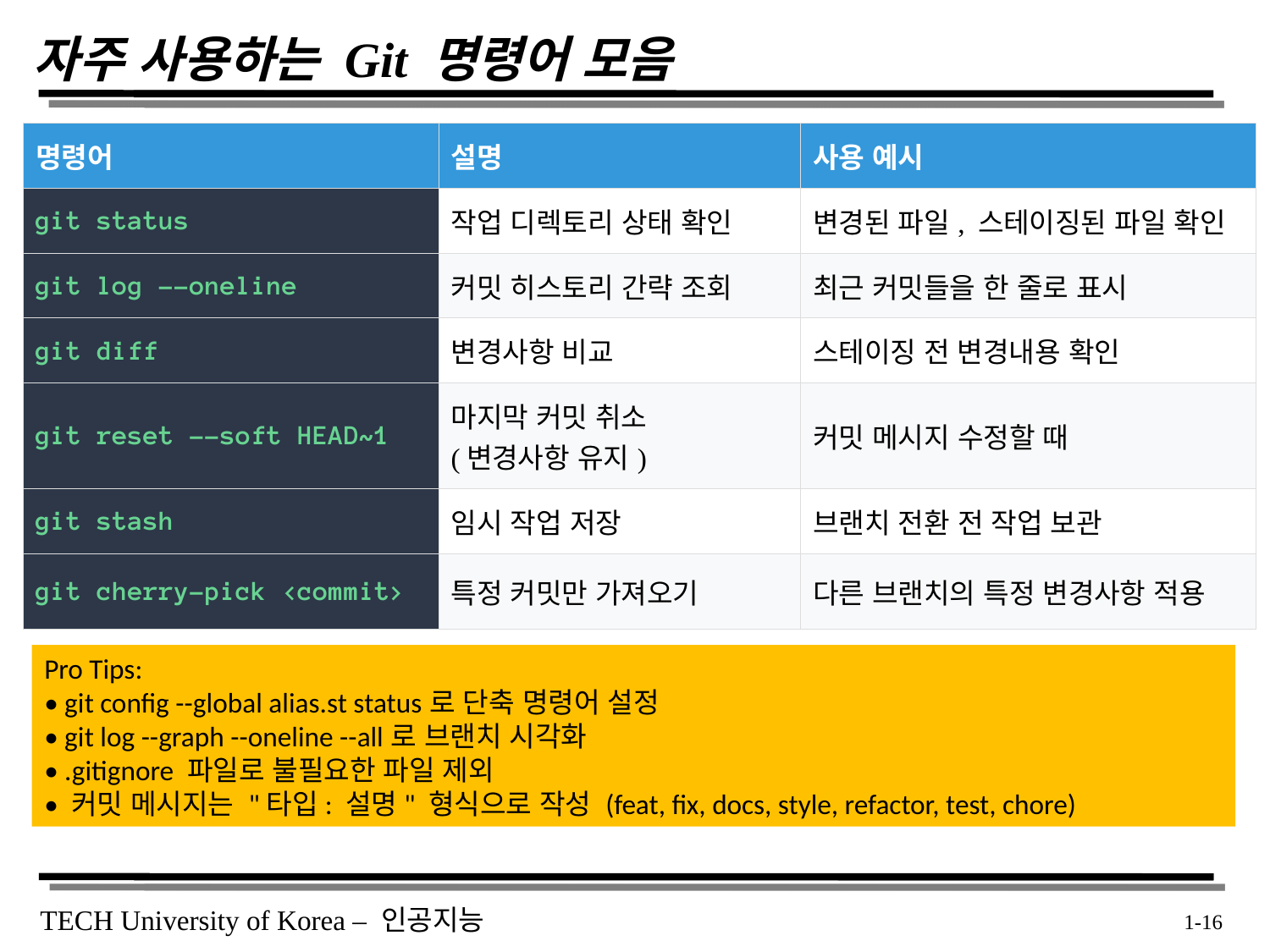

# 자주 사용하는 Git 명령어 모음
| 명령어 | 설명 | 사용 예시 |
| --- | --- | --- |
| git status | 작업 디렉토리 상태 확인 | 변경된 파일, 스테이징된 파일 확인 |
| git log --oneline | 커밋 히스토리 간략 조회 | 최근 커밋들을 한 줄로 표시 |
| git diff | 변경사항 비교 | 스테이징 전 변경내용 확인 |
| git reset --soft HEAD~1 | 마지막 커밋 취소 (변경사항 유지) | 커밋 메시지 수정할 때 |
| git stash | 임시 작업 저장 | 브랜치 전환 전 작업 보관 |
| git cherry-pick <commit> | 특정 커밋만 가져오기 | 다른 브랜치의 특정 변경사항 적용 |

Pro Tips:
• git config --global alias.st status로 단축 명령어 설정
• git log --graph --oneline --all로 브랜치 시각화
• .gitignore 파일로 불필요한 파일 제외
• 커밋 메시지는 "타입: 설명" 형식으로 작성 (feat, fix, docs, style, refactor, test, chore)
 1-16